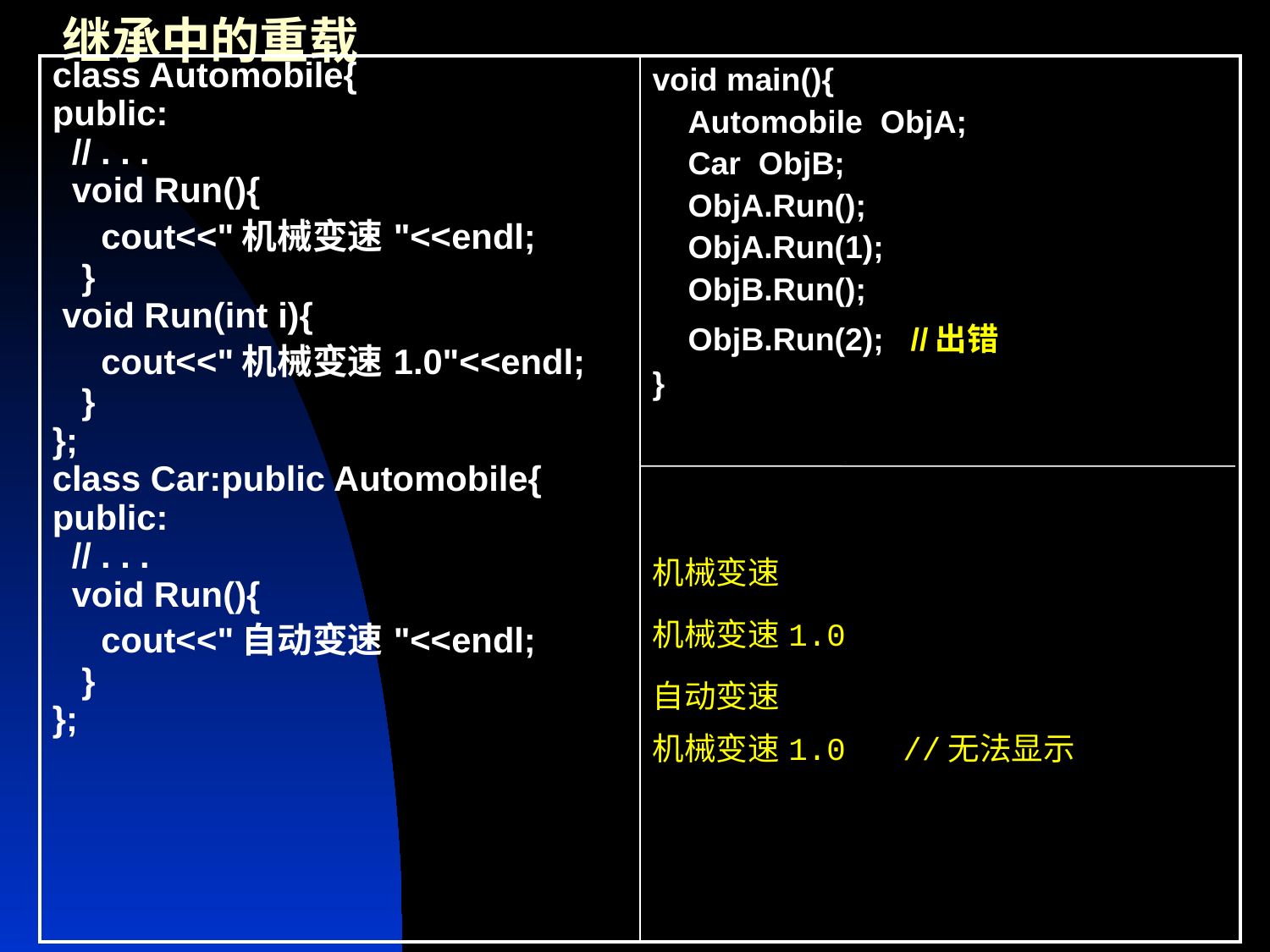

继承中的重载
| class Automobile{ public: // . . . void Run(){ cout<<"机械变速"<<endl; } void Run(int i){ cout<<"机械变速1.0"<<endl; } }; class Car:public Automobile{ public: // . . . void Run(){ cout<<"自动变速"<<endl; } }; | void main(){ Automobile ObjA; Car ObjB; ObjA.Run(); ObjA.Run(1); ObjB.Run(); ObjB.Run(2); //出错 } 机械变速 机械变速1.0 自动变速 机械变速1.0 //无法显示 |
| --- | --- |